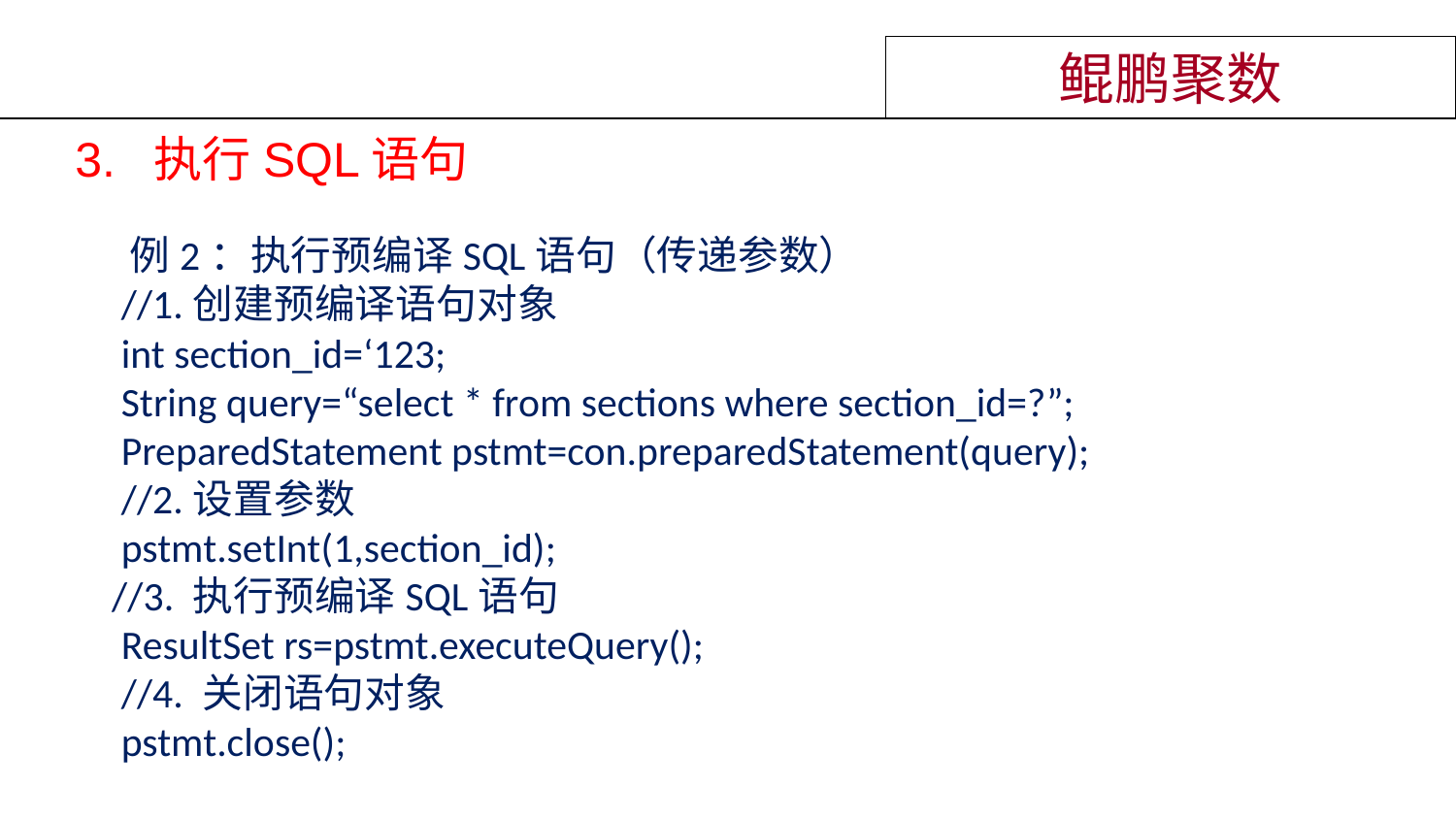

鲲鹏聚数

3.  执行SQL语句

     例2：执行预编译SQL语句（传递参数）
     //1.创建预编译语句对象
     int section_id=‘123;
     String query=“select * from sections where section_id=?”;
     PreparedStatement pstmt=con.preparedStatement(query);
     //2.设置参数
     pstmt.setInt(1,section_id);
    //3. 执行预编译SQL语句
     ResultSet rs=pstmt.executeQuery();
     //4. 关闭语句对象
     pstmt.close();